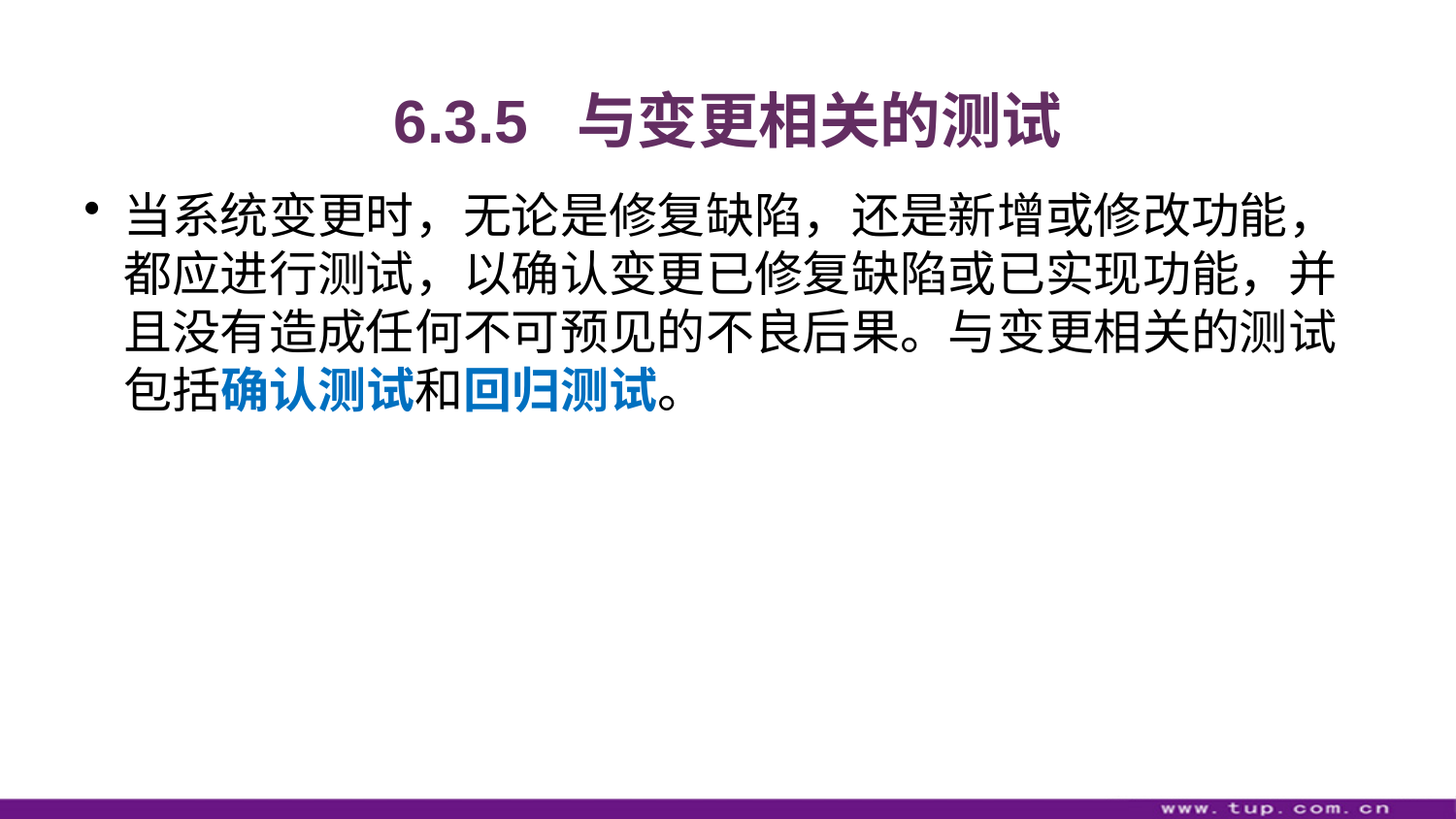

# 6.3.5  与变更相关的测试
当系统变更时，无论是修复缺陷，还是新增或修改功能，都应进行测试，以确认变更已修复缺陷或已实现功能，并且没有造成任何不可预见的不良后果。与变更相关的测试包括确认测试和回归测试。